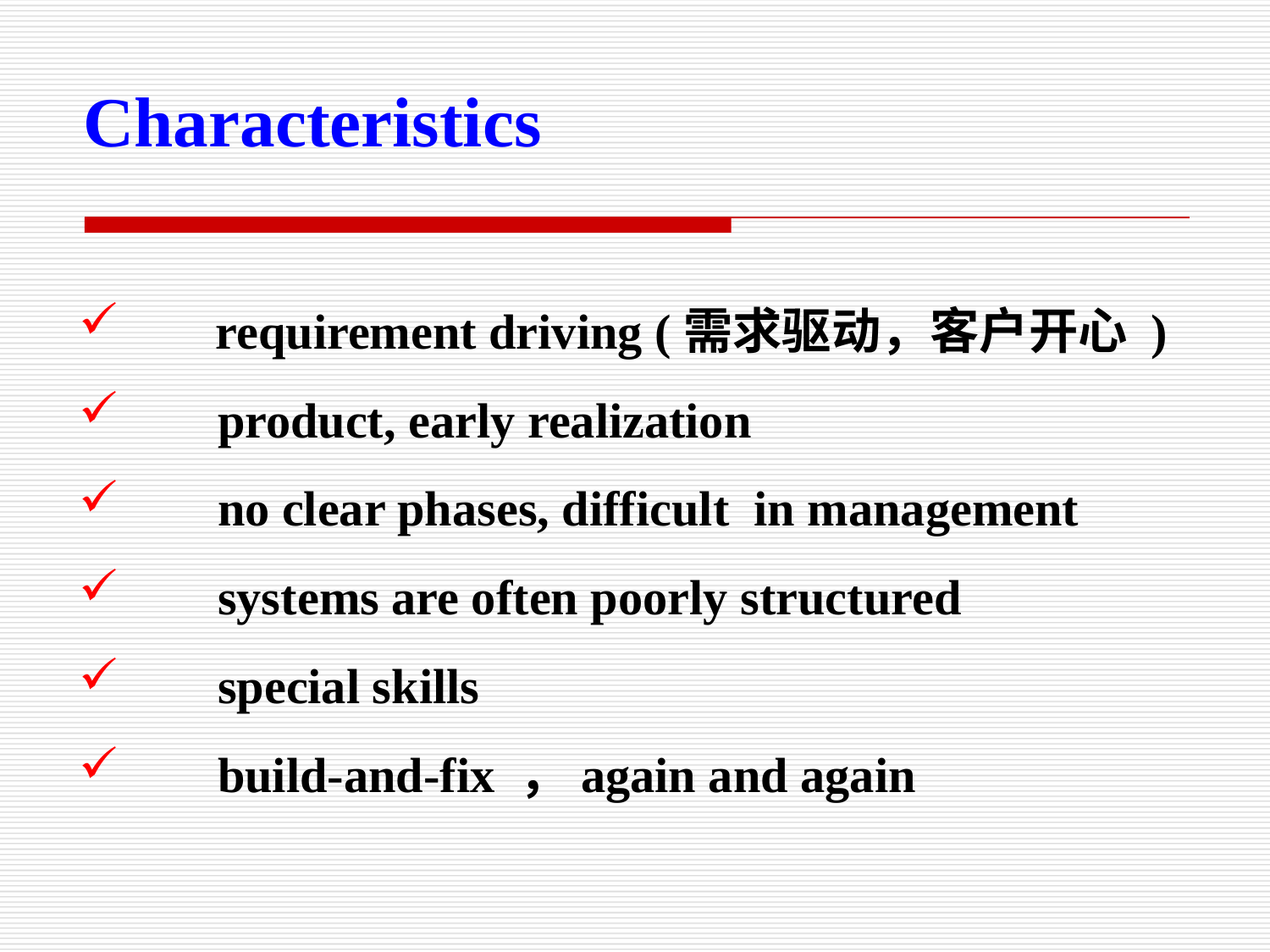

Characteristics
       requirement driving (需求驱动，客户开心 )
        product, early realization
        no clear phases, difficult  in management
        systems are often poorly structured
        special skills
        build-and-fix ，again and again